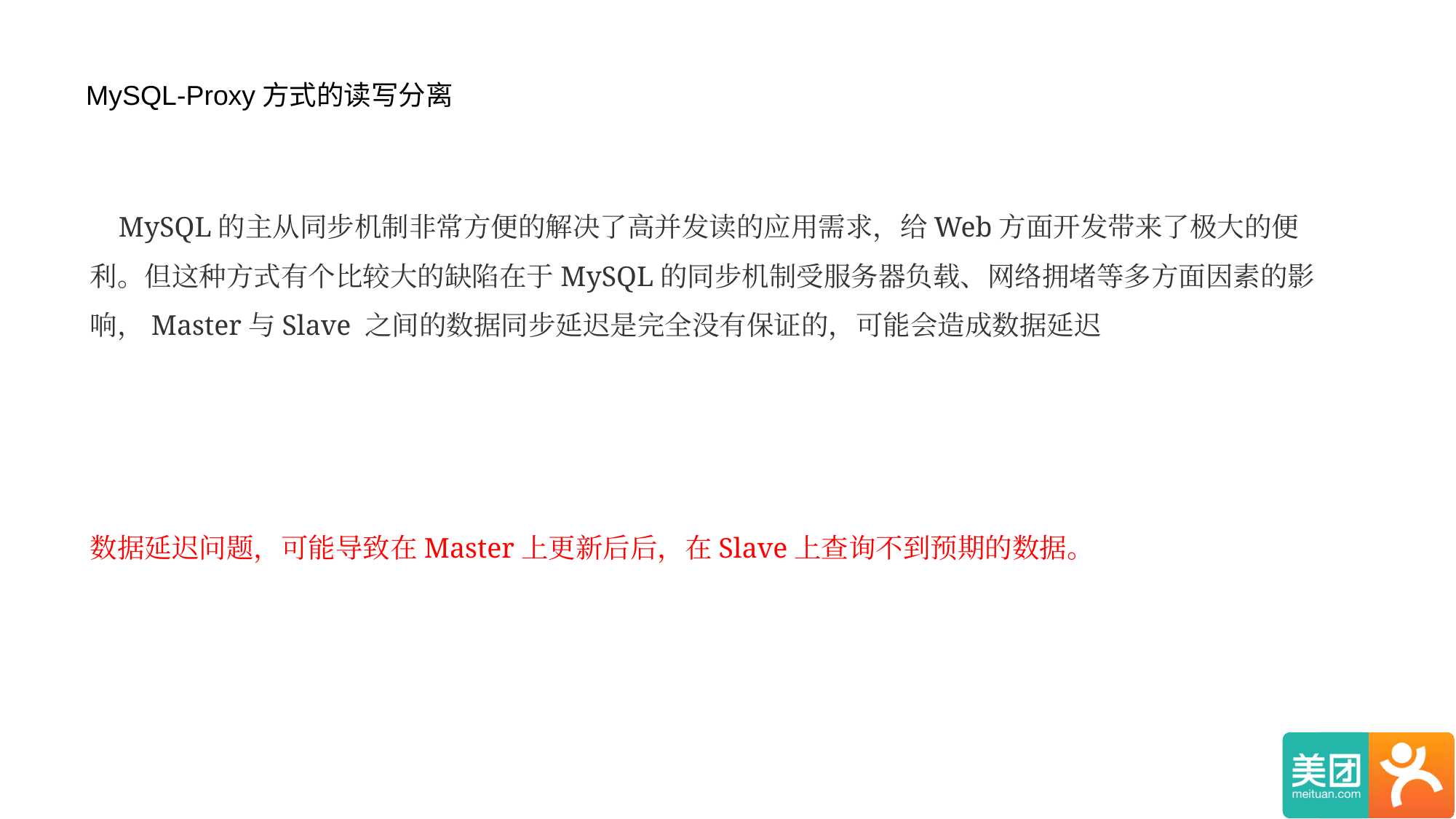

MySQL-Proxy方式的读写分离
    MySQL的主从同步机制非常方便的解决了高并发读的应用需求，给Web方面开发带来了极大的便利。但这种方式有个比较大的缺陷在于MySQL的同步机制受服务器负载、网络拥堵等多方面因素的影响，Master与Slave 之间的数据同步延迟是完全没有保证的，可能会造成数据延迟
数据延迟问题，可能导致在Master上更新后后，在Slave上查询不到预期的数据。